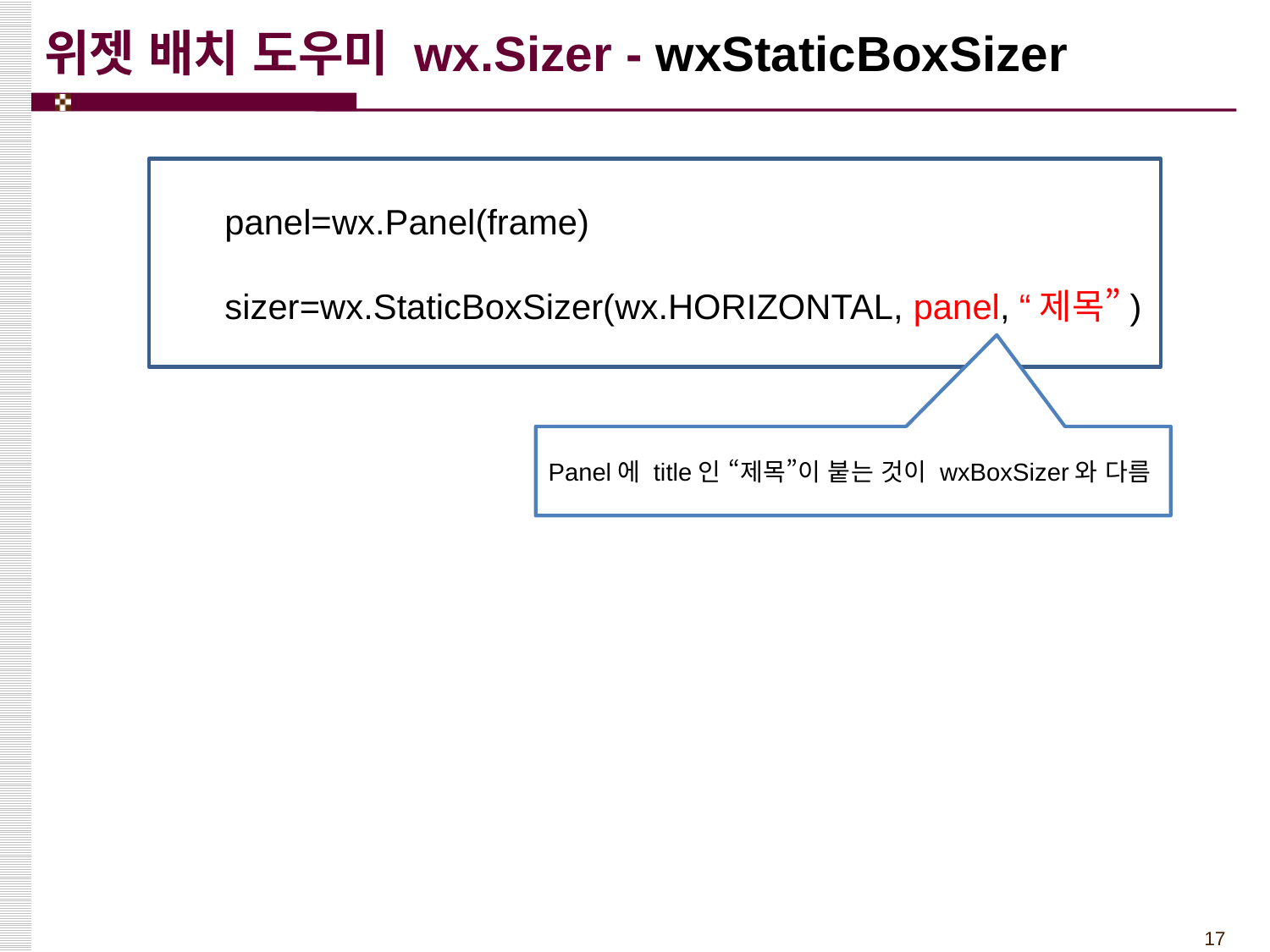

# 위젯 배치 도우미 wx.Sizer - wxStaticBoxSizer
panel=wx.Panel(frame)

sizer=wx.StaticBoxSizer(wx.HORIZONTAL, panel, “제목”)
Panel에 title인 “제목”이 붙는 것이 wxBoxSizer와 다름